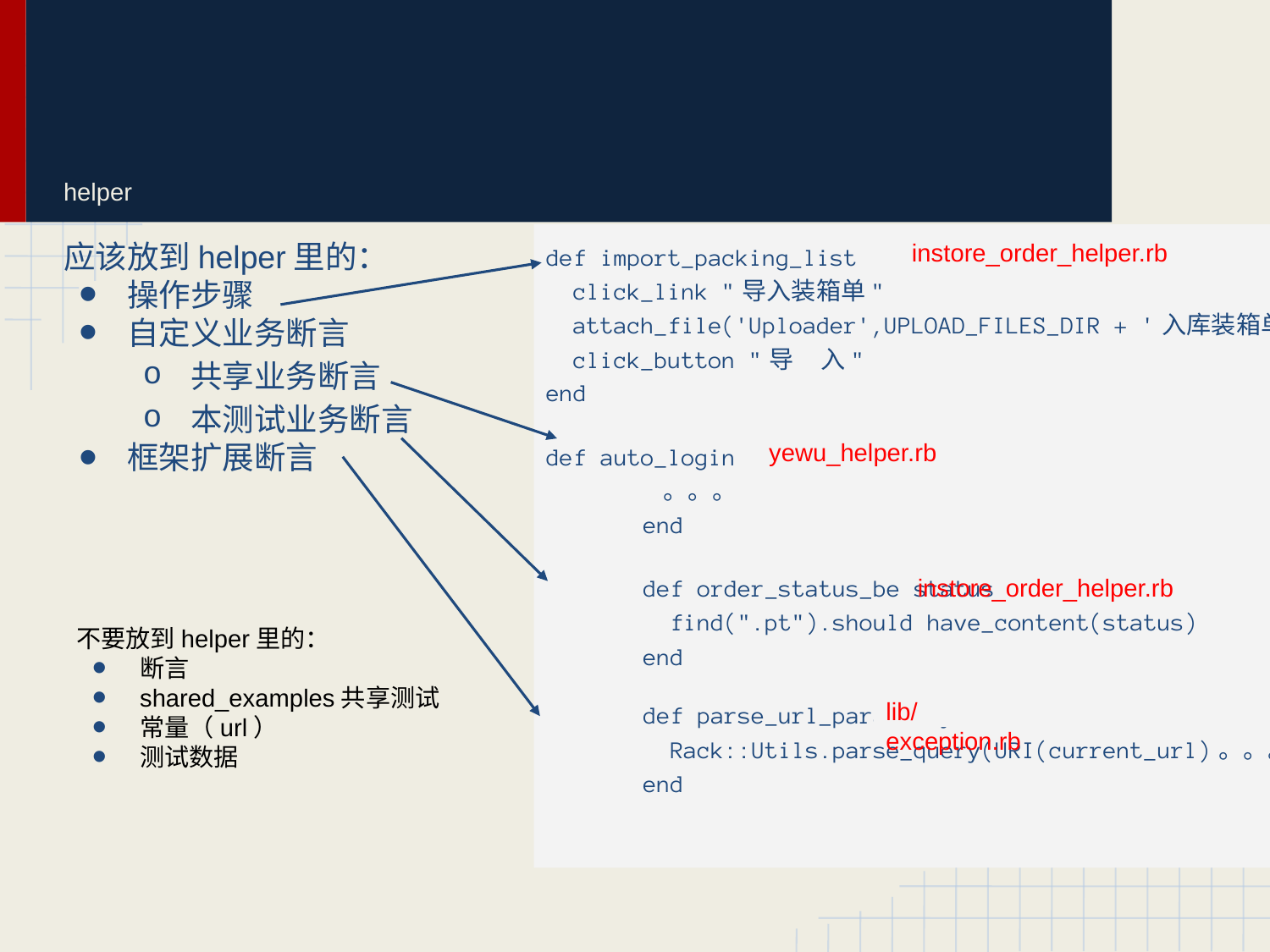

# helper

def import_packing_list
  click_link "导入装箱单"
  attach_file('Uploader',UPLOAD_FILES_DIR + '入库装箱单.xls')
  click_button "导  入"
end

def auto_login
 。。。
end

def order_status_be status
  find(".pt").should have_content(status)
end

def parse_url_param key
  Rack::Utils.parse_query(URI(current_url)。。。
end

instore_order_helper.rb
应该放到helper里的：
操作步骤
自定义业务断言
共享业务断言
本测试业务断言
框架扩展断言

yewu_helper.rb

instore_order_helper.rb
不要放到helper里的：
断言
shared_examples共享测试
常量（url）
测试数据

lib/exception.rb